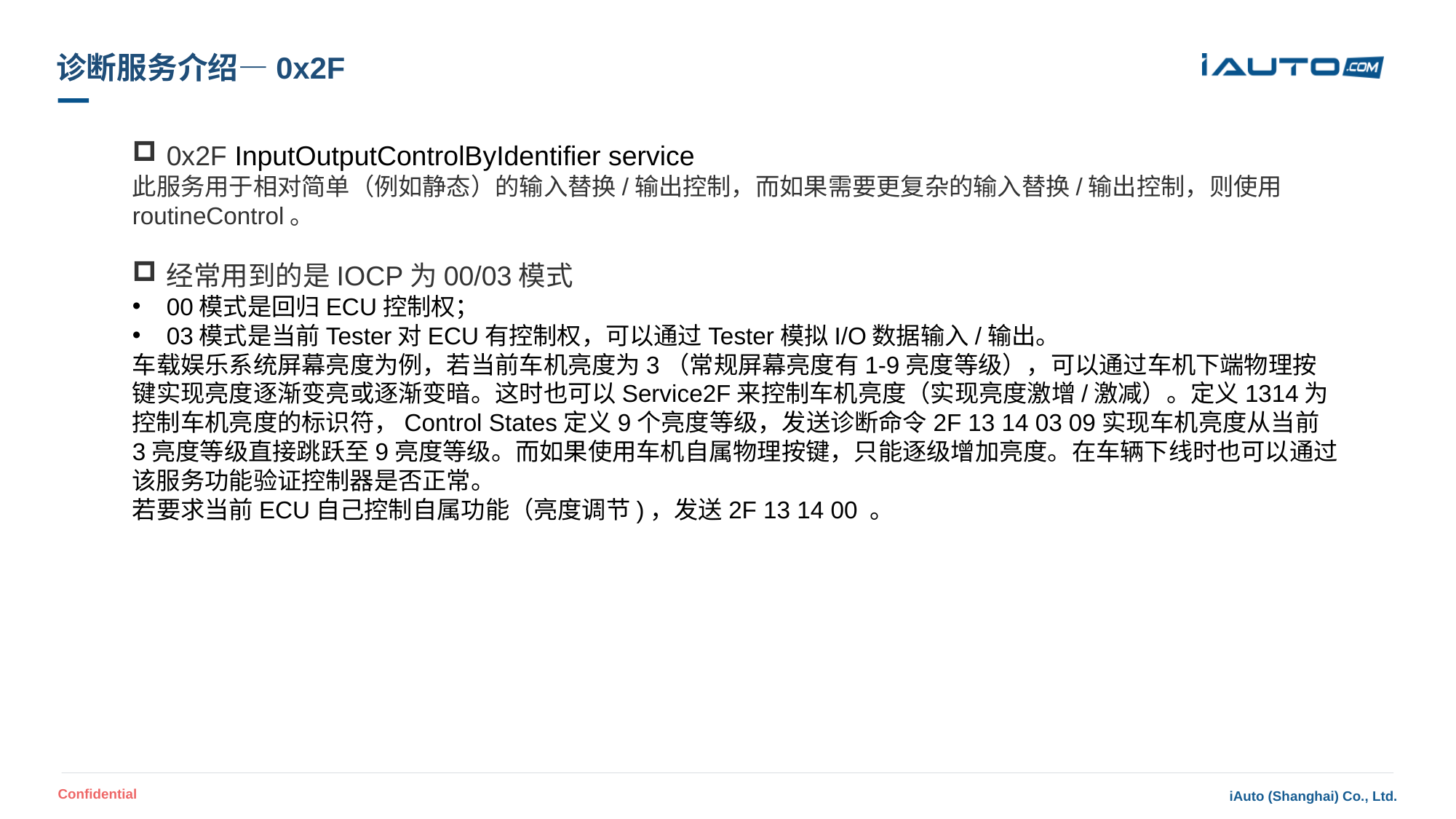

# 诊断服务介绍—0x2F
0x2F InputOutputControlByIdentifier service
此服务用于相对简单（例如静态）的输入替换/输出控制，而如果需要更复杂的输入替换/输出控制，则使用routineControl。

经常用到的是IOCP为00/03模式
00模式是回归ECU控制权；
03模式是当前Tester对ECU有控制权，可以通过Tester模拟I/O数据输入/输出。
车载娱乐系统屏幕亮度为例，若当前车机亮度为3（常规屏幕亮度有1-9亮度等级），可以通过车机下端物理按键实现亮度逐渐变亮或逐渐变暗。这时也可以Service2F来控制车机亮度（实现亮度激增/激减）。定义1314为控制车机亮度的标识符，Control States定义9个亮度等级，发送诊断命令2F 13 14 03 09实现车机亮度从当前3亮度等级直接跳跃至9亮度等级。而如果使用车机自属物理按键，只能逐级增加亮度。在车辆下线时也可以通过该服务功能验证控制器是否正常。
若要求当前ECU自己控制自属功能（亮度调节)，发送2F 13 14 00 。